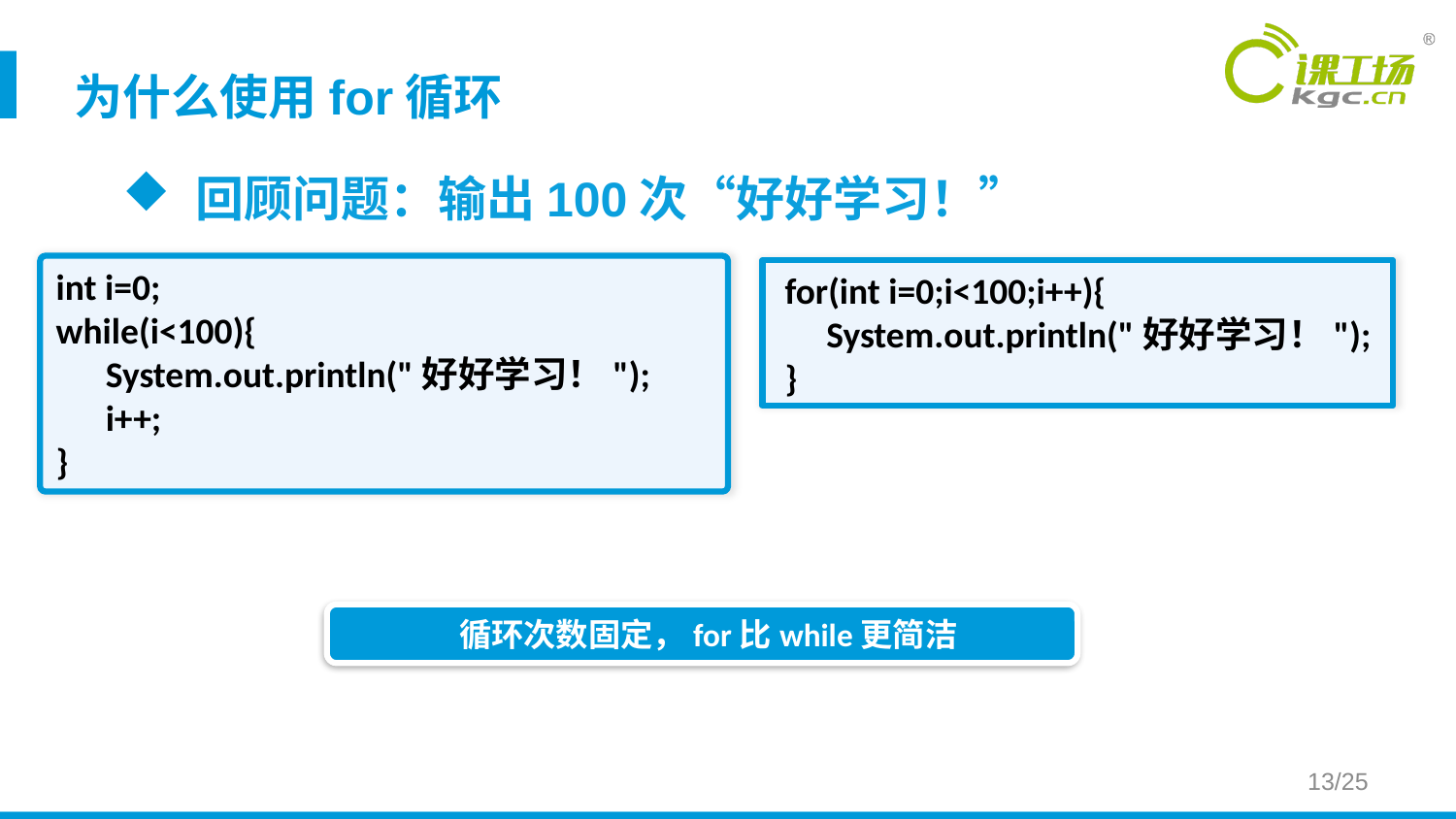

为什么使用for循环
回顾问题：输出100次“好好学习！”

int i=0;
while(i<100){
      System.out.println("好好学习！");
      i++;
}
 for(int i=0;i<100;i++){
      System.out.println("好好学习！");
 }

 循环次数固定，for比while更简洁
13/25